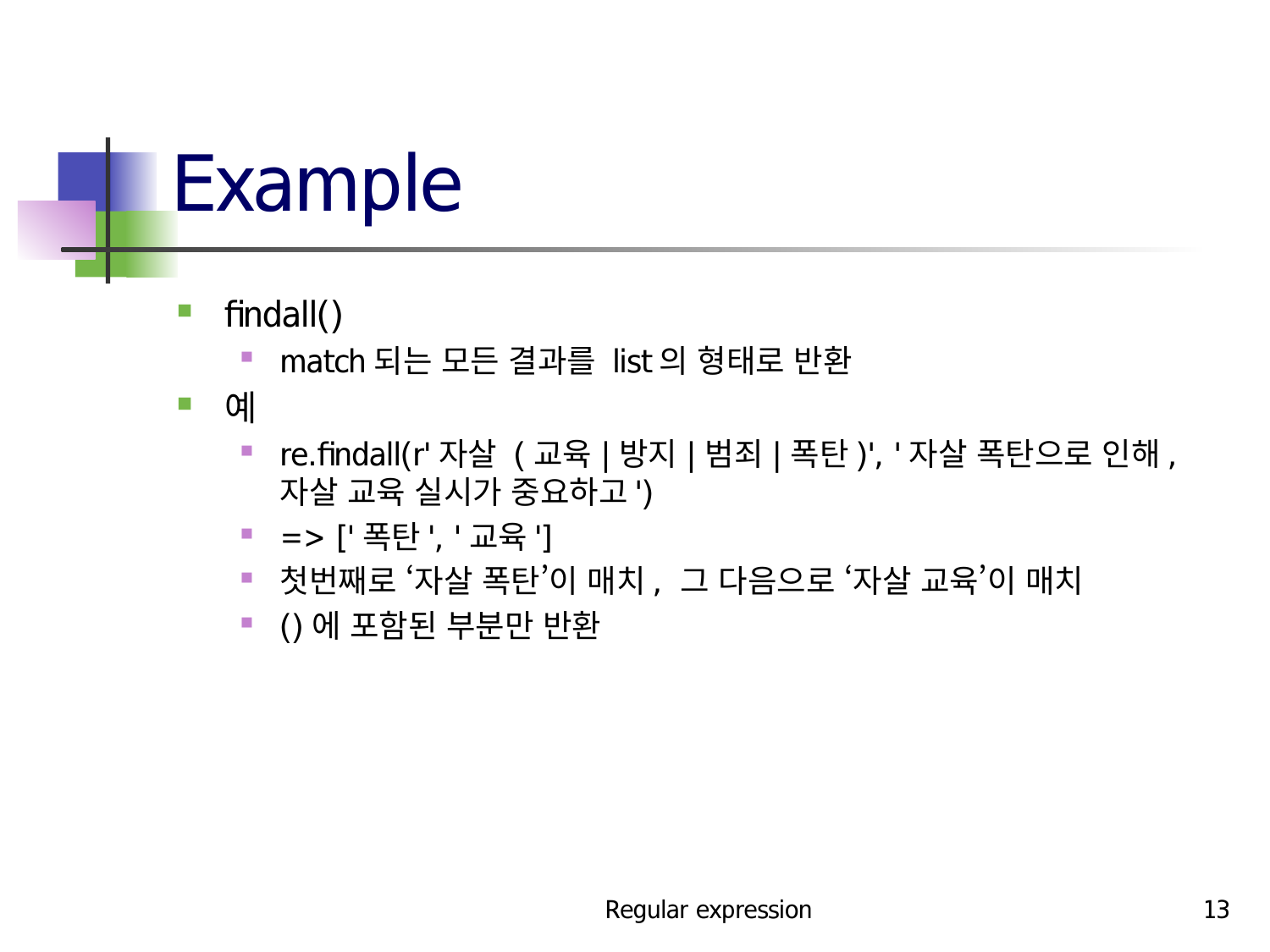

# Example
findall()
match되는 모든 결과를 list의 형태로 반환
예
re.findall(r'자살 (교육|방지|범죄|폭탄)', '자살 폭탄으로 인해, 자살 교육 실시가 중요하고')
=> ['폭탄', '교육']
첫번째로 ‘자살 폭탄’이 매치, 그 다음으로 ‘자살 교육’이 매치
()에 포함된 부분만 반환
Regular expression
13